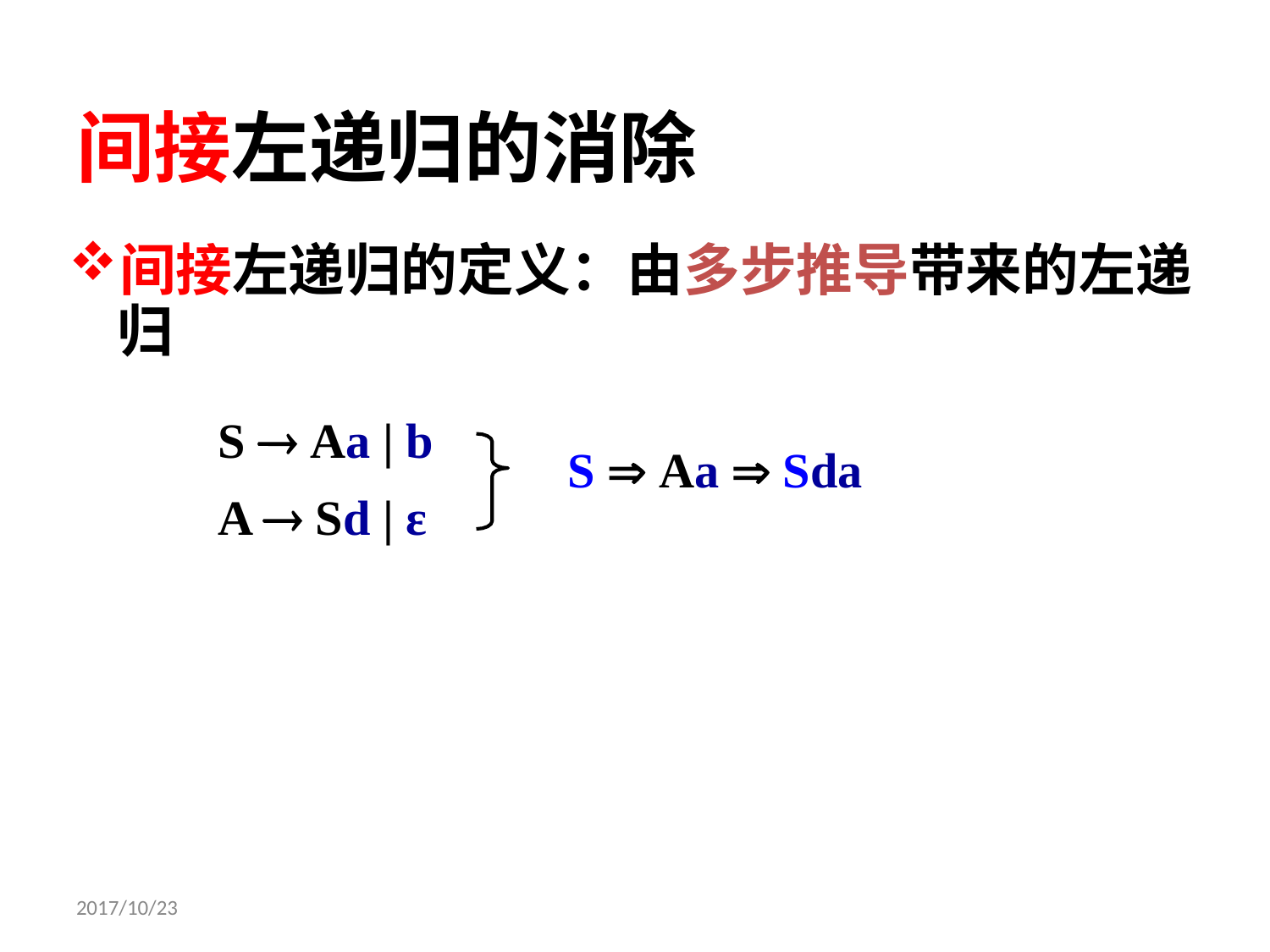

# 间接左递归的消除
间接左递归的定义：由多步推导带来的左递 归
S → Aa | b  A → Sd | ε

S ⇒ Aa ⇒ Sda
2017/10/23
15